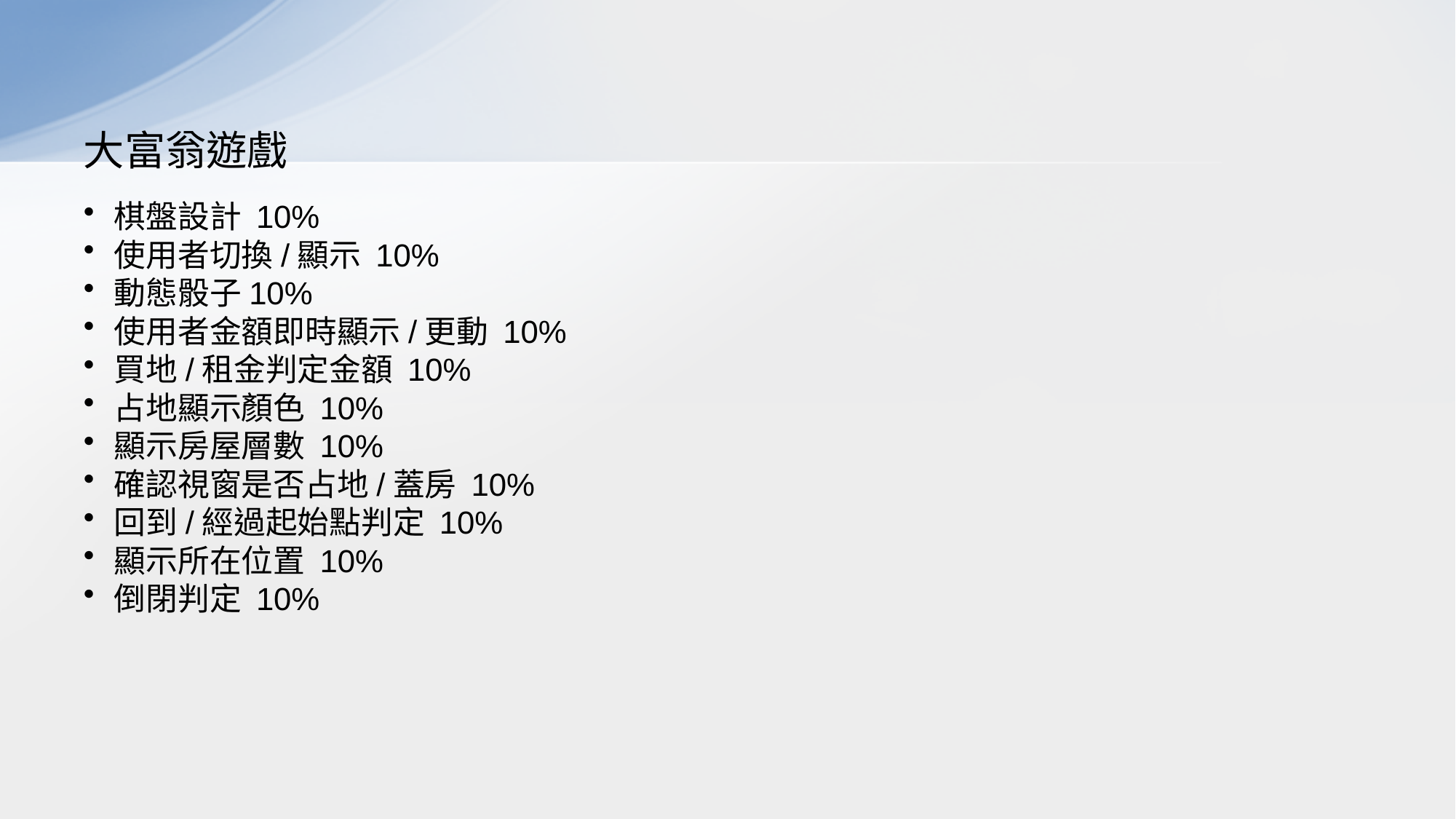

# 大富翁遊戲
棋盤設計 10%
使用者切換/顯示 10%
動態骰子10%
使用者金額即時顯示/更動 10%
買地/租金判定金額 10%
占地顯示顏色 10%
顯示房屋層數 10%
確認視窗是否占地/蓋房 10%
回到/經過起始點判定 10%
顯示所在位置 10%
倒閉判定 10%